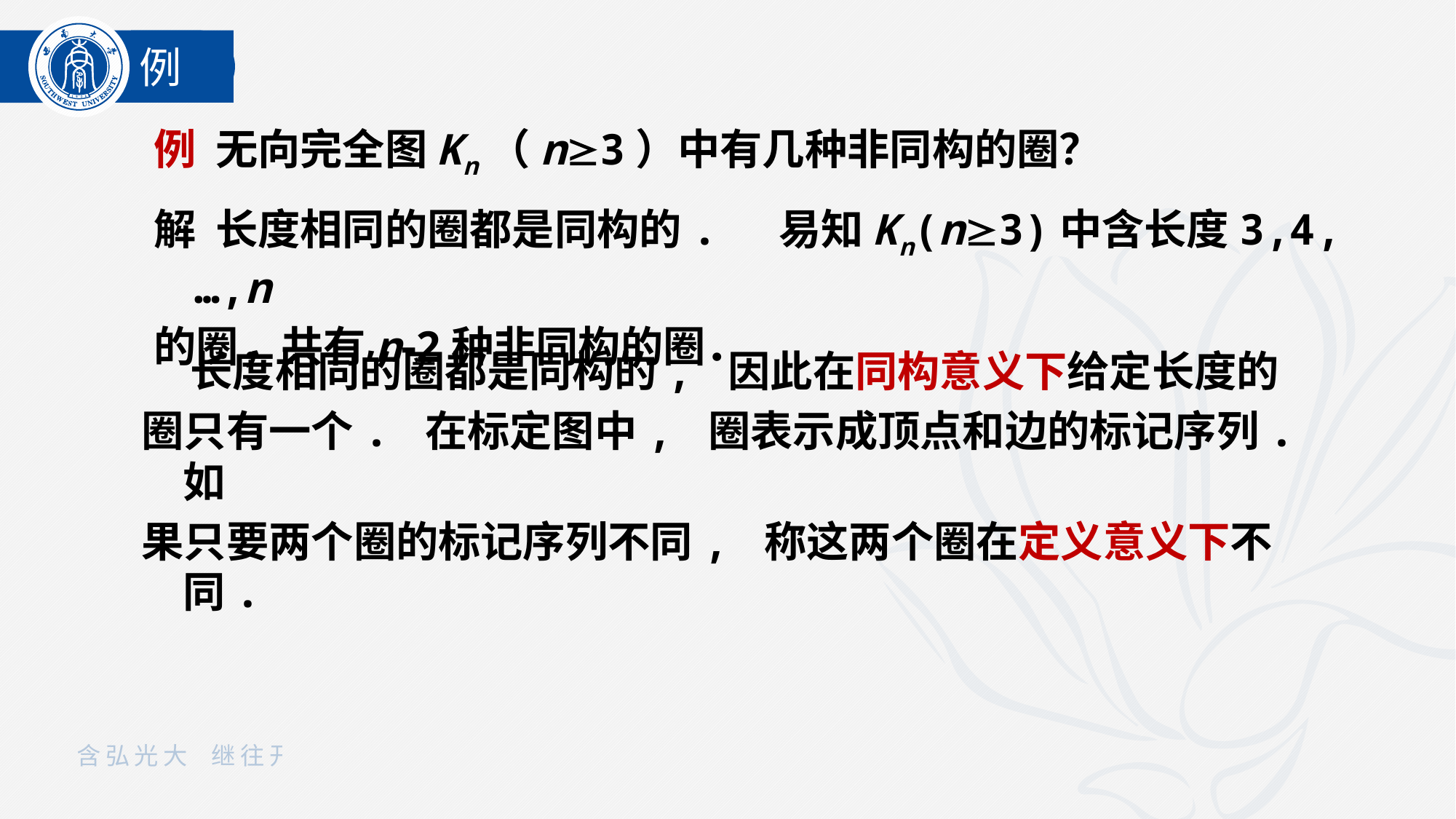

例
例  无向完全图Kn（n≥3）中有几种非同构的圈？
解  长度相同的圈都是同构的.  易知Kn(n≥3)中含长度3,4,…,n
的圈，共有n−2种非同构的圈．
    长度相同的圈都是同构的, 因此在同构意义下给定长度的
圈只有一个. 在标定图中, 圈表示成顶点和边的标记序列. 如
果只要两个圈的标记序列不同, 称这两个圈在定义意义下不同.